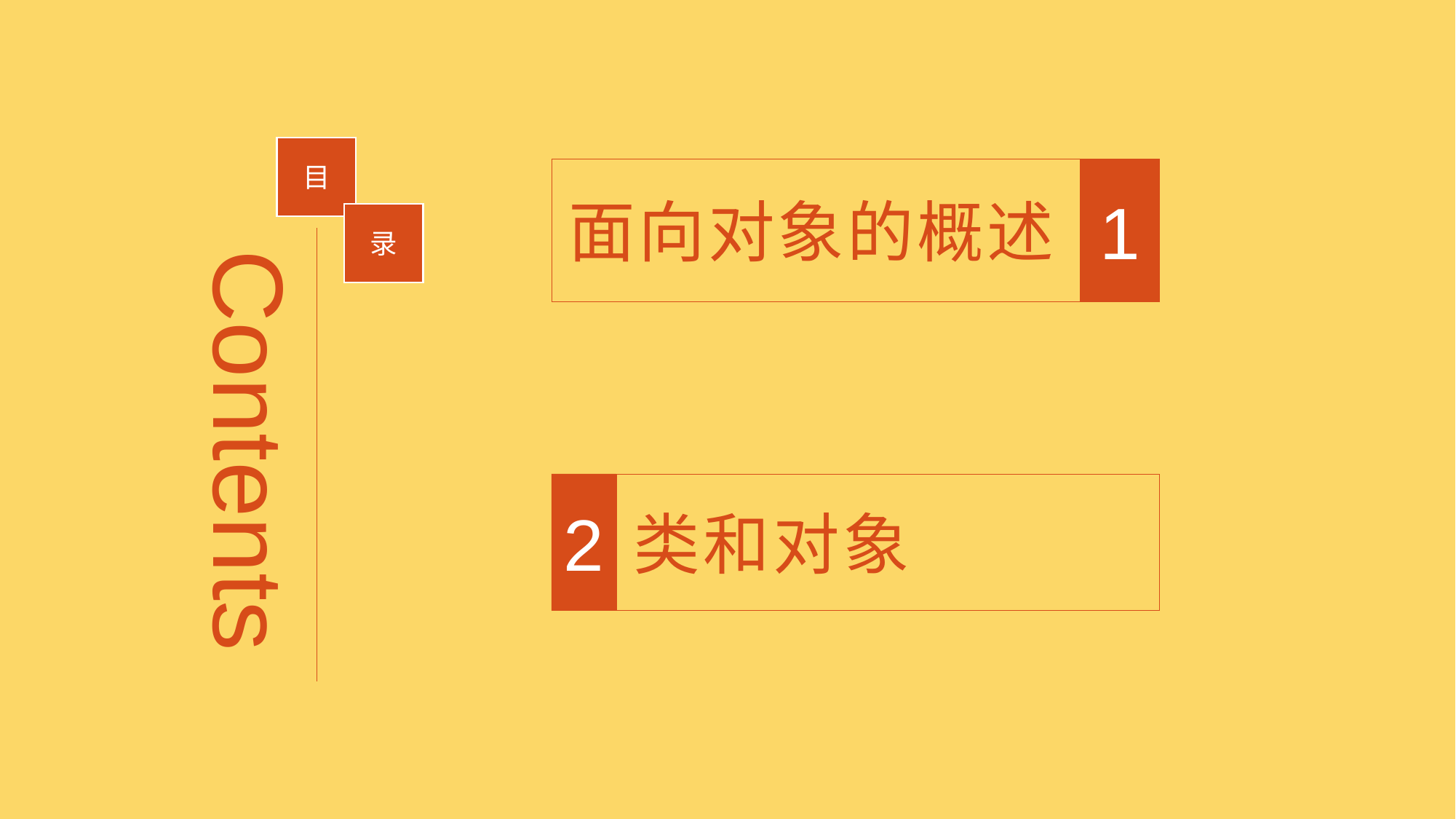

目
面向对象的概述
1
录
Contents
类和对象
2